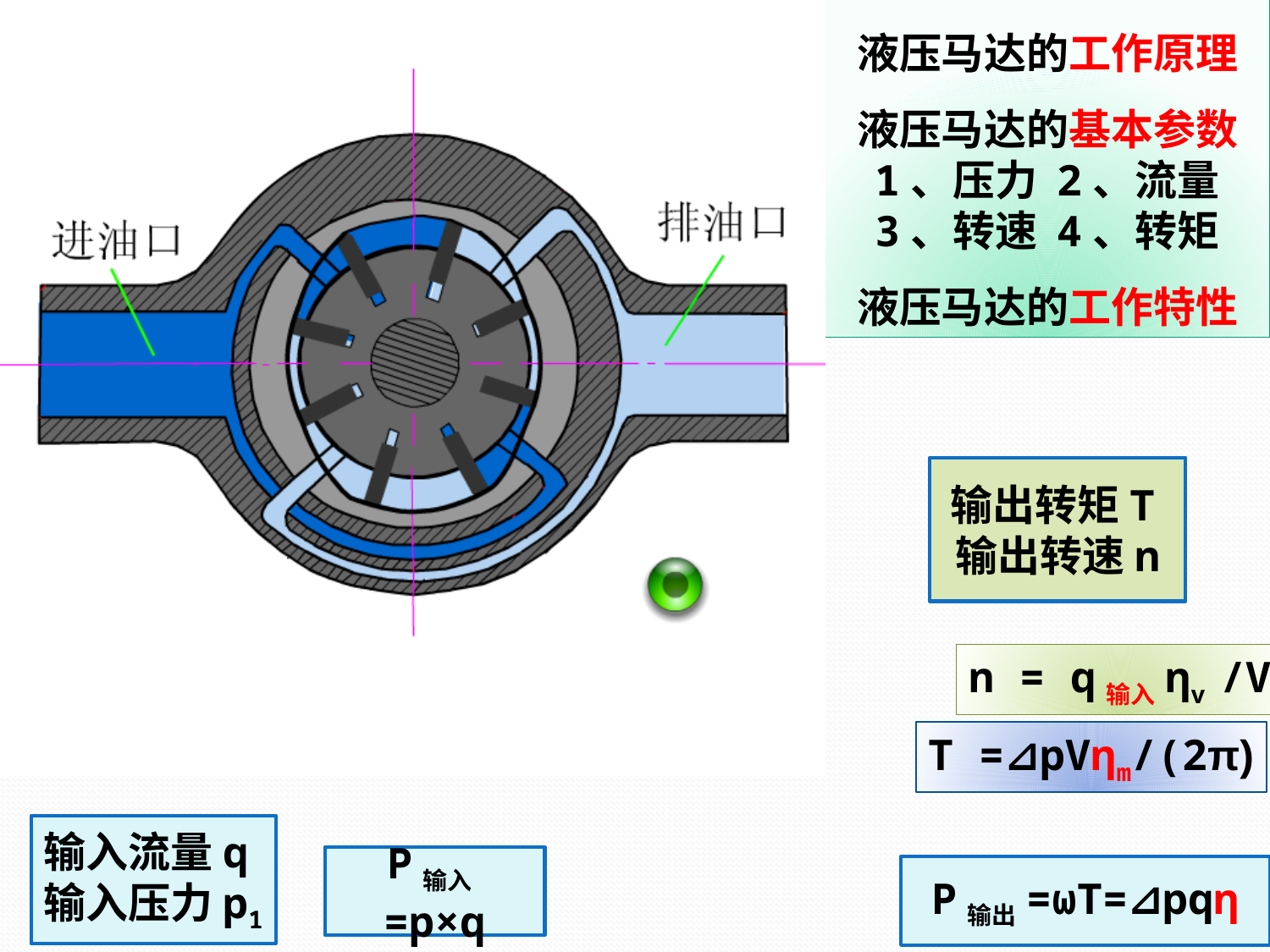

液压马达的工作原理
液压马达的基本参数
1、压力 2、流量
3、转速 4、转矩
液压马达的工作特性
输出转矩T输出转速n
n = q输入ηv /V
T =⊿pVηm/(2π)
输入流量q输入压力p1
P输入=p×q
P输出=ωT=⊿pqη
42